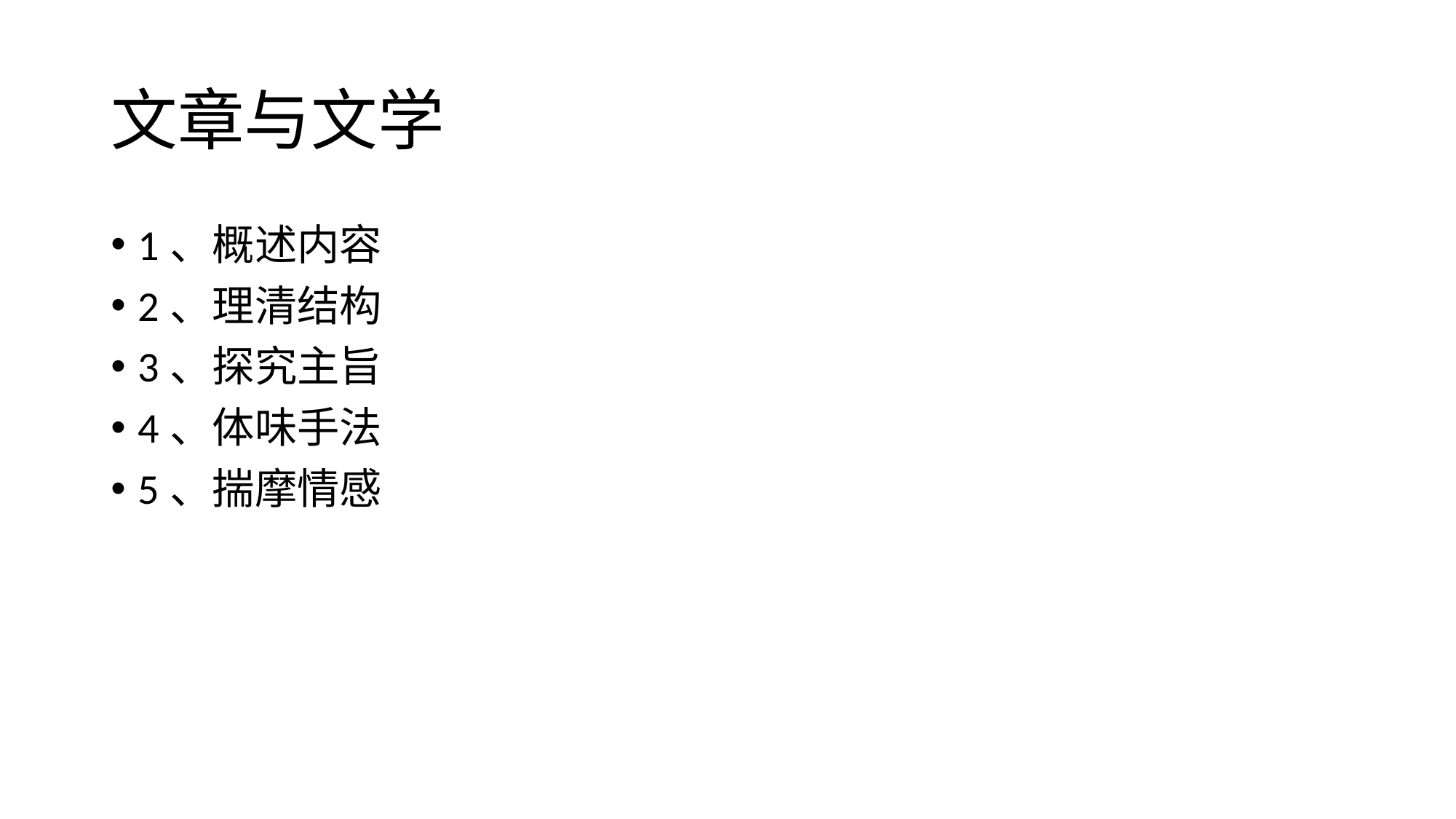

# 文章与文学
1、概述内容
2、理清结构
3、探究主旨
4、体味手法
5、揣摩情感